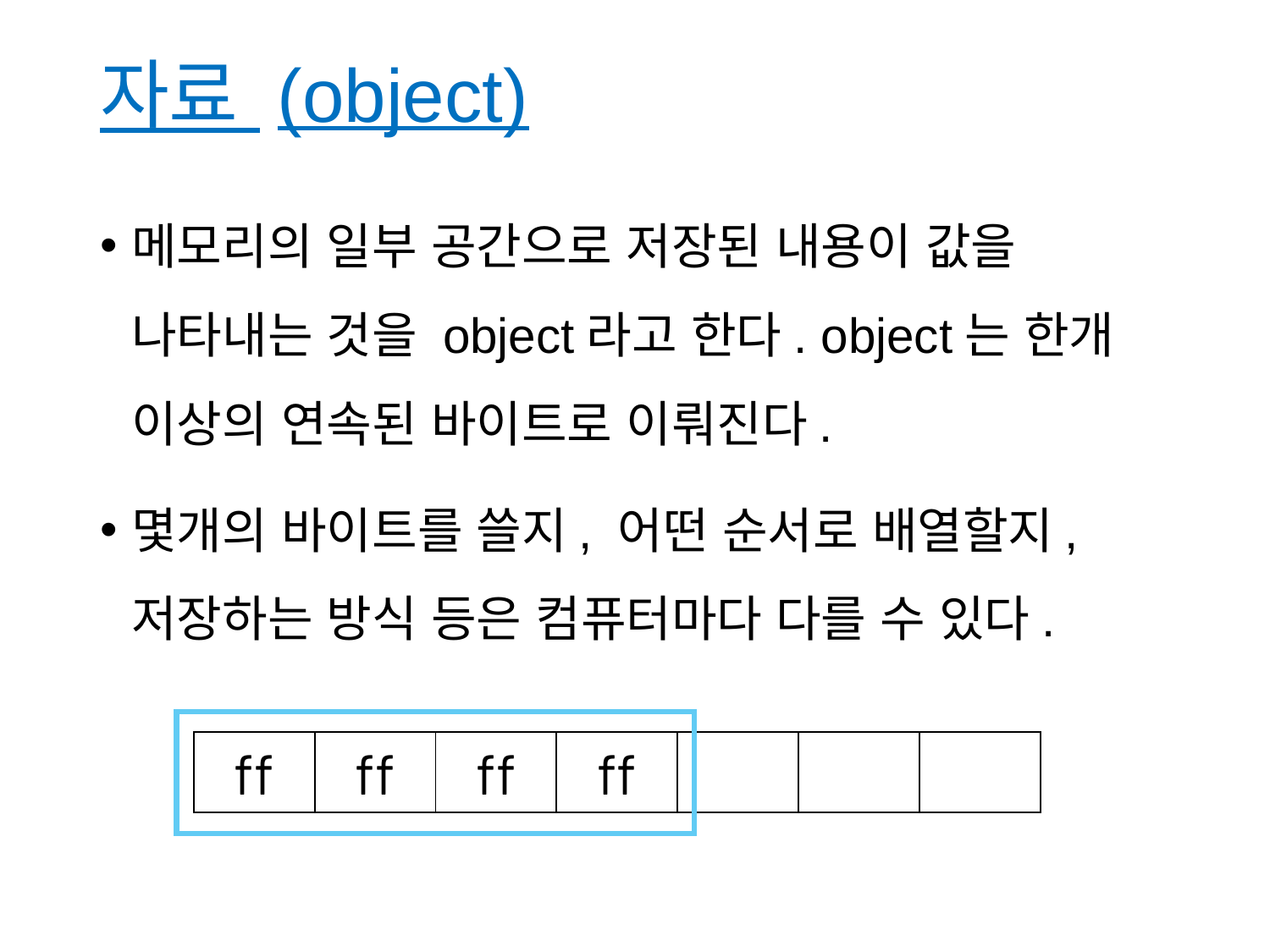

# 자료 (object)
메모리의 일부 공간으로 저장된 내용이 값을 나타내는 것을 object라고 한다. object는 한개 이상의 연속된 바이트로 이뤄진다.
몇개의 바이트를 쓸지, 어떤 순서로 배열할지, 저장하는 방식 등은 컴퓨터마다 다를 수 있다.

| ff | ff | ff | ff |  |  |  |
| --- | --- | --- | --- | --- | --- | --- |